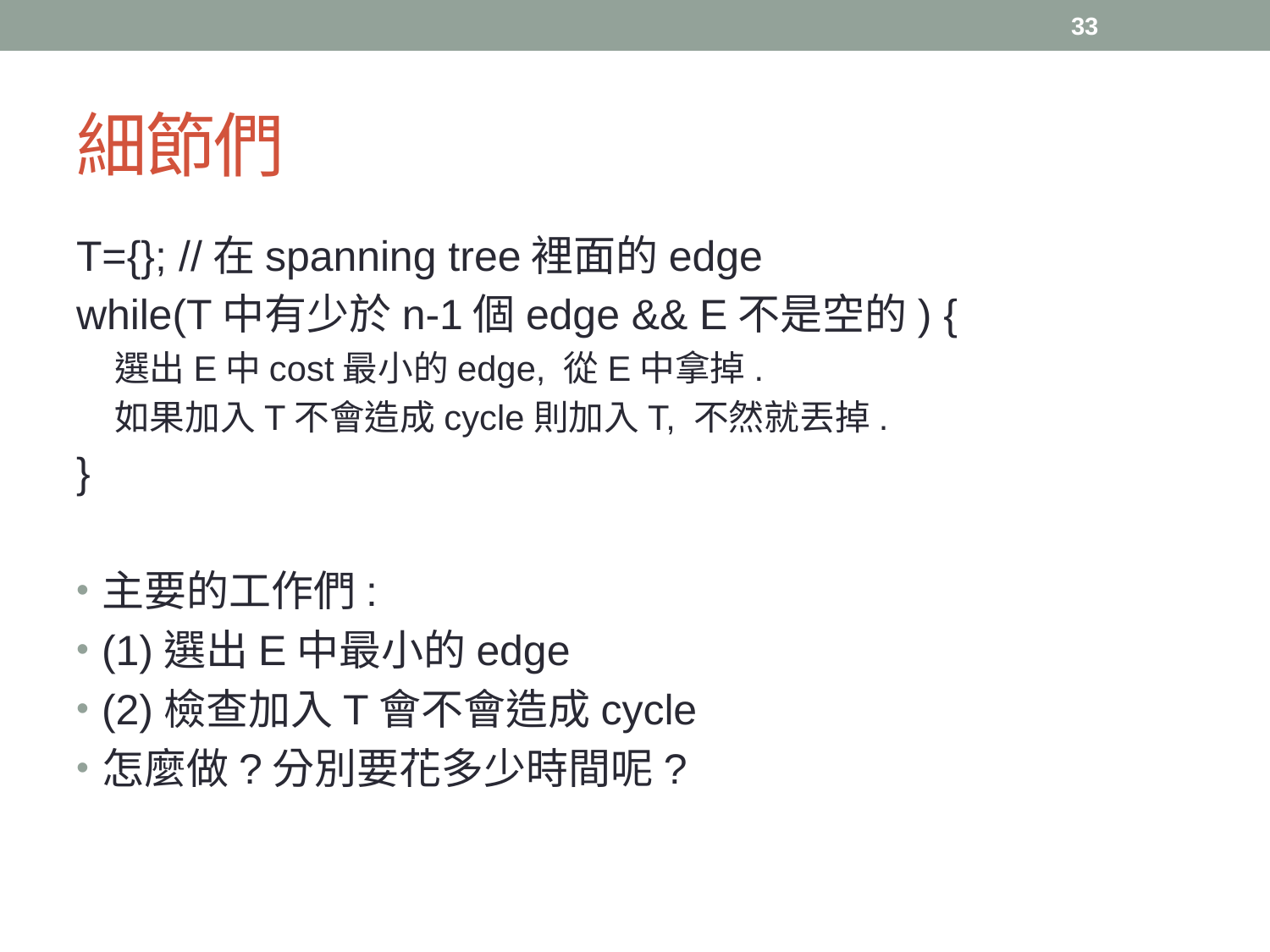

33
# 細節們
T={}; //在spanning tree裡面的edge
while(T中有少於n-1個edge && E不是空的) {
選出E中cost最小的edge, 從E中拿掉.
如果加入T不會造成cycle則加入T, 不然就丟掉.
}

主要的工作們:
(1)選出E中最小的edge
(2)檢查加入T會不會造成cycle
怎麼做?分別要花多少時間呢?